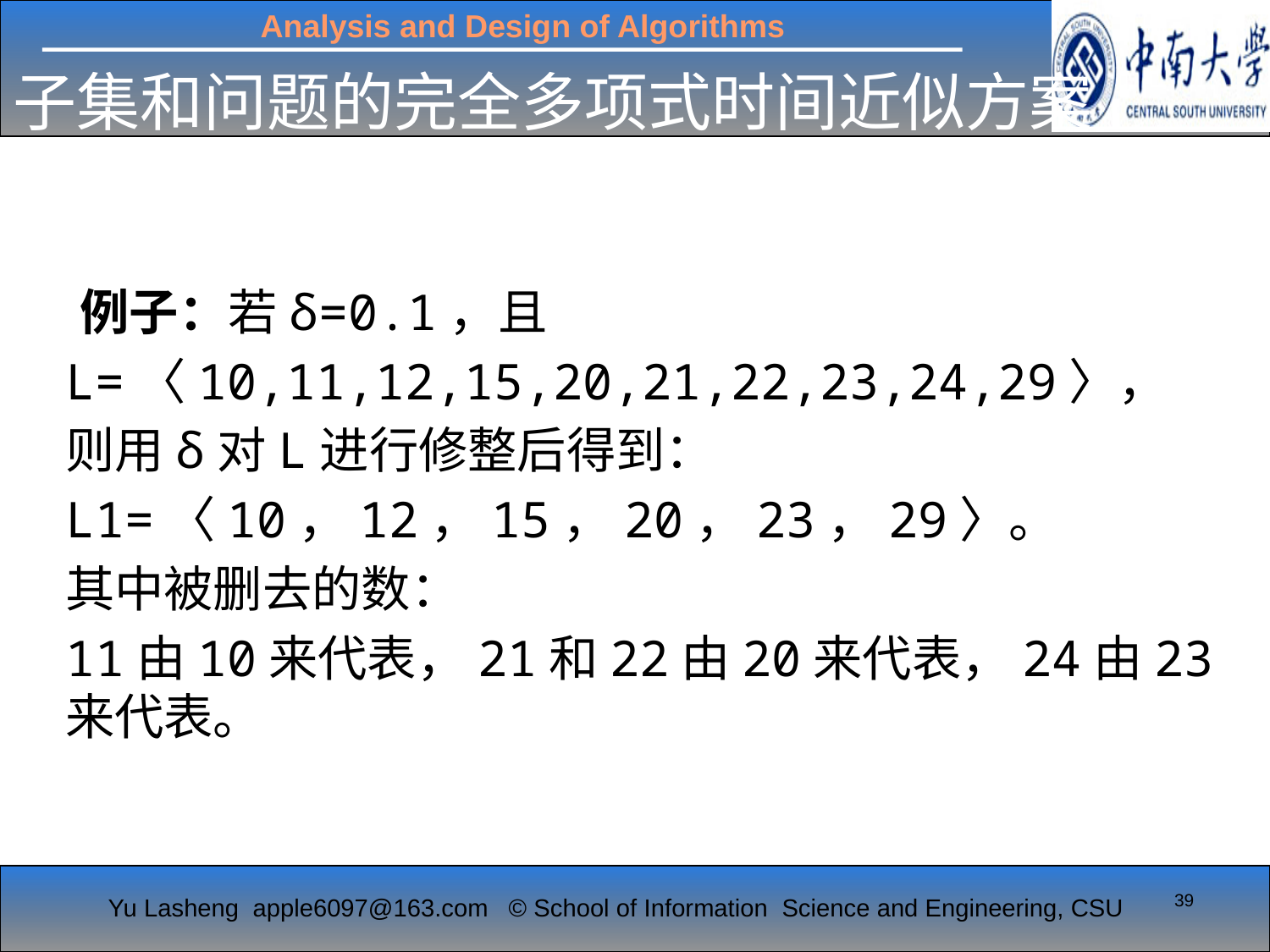

# 子集和问题的完全多项式时间近似方案
 例子：若δ=0.1，且
L=〈10,11,12,15,20,21,22,23,24,29〉，
则用δ对L进行修整后得到：
L1=〈10，12，15，20，23，29〉。
其中被删去的数：
11由10来代表，21和22由20来代表，24由23来代表。

39